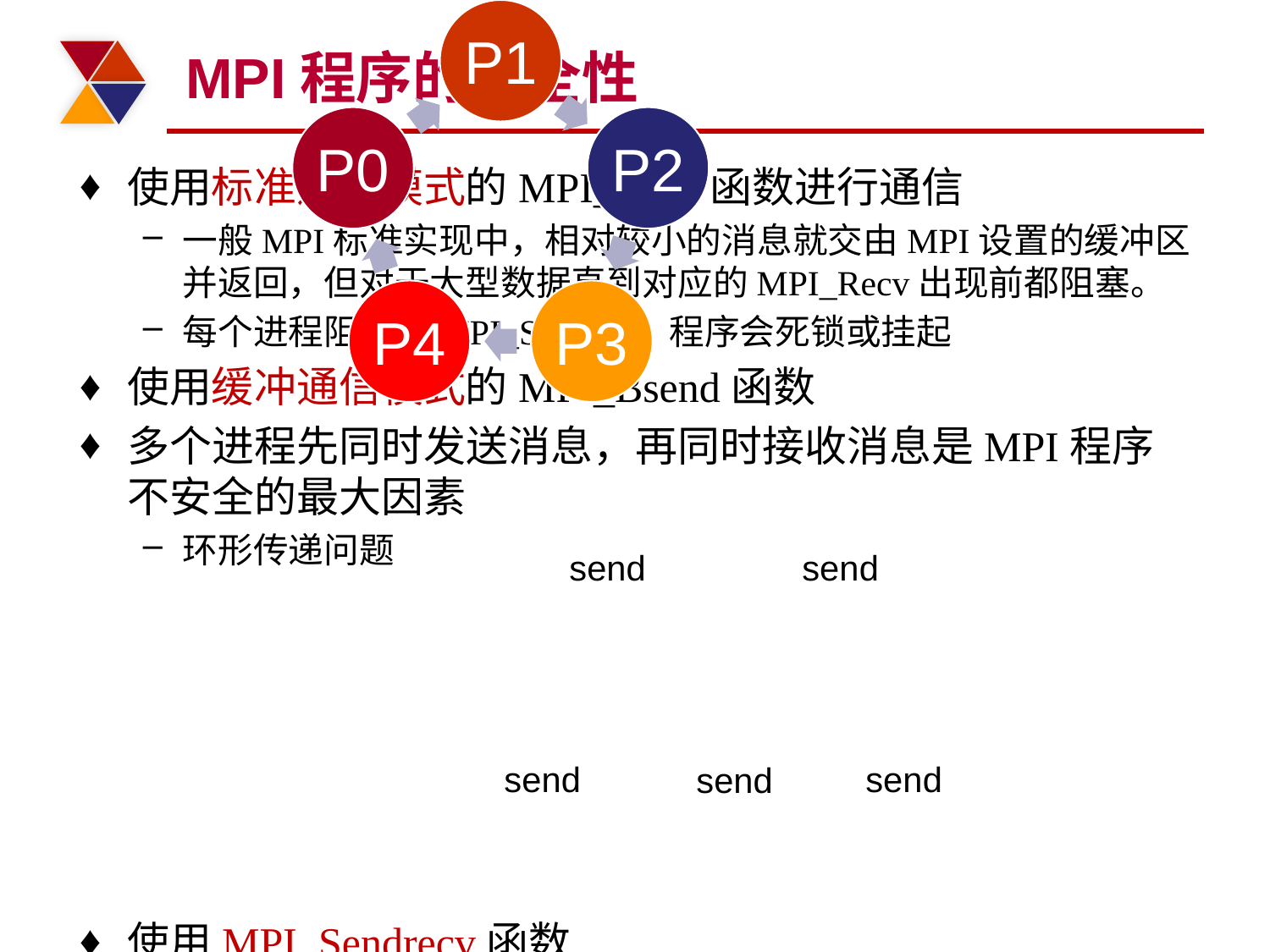

# MPI程序的安全性
使用标准通信模式的MPI_Send函数进行通信
一般MPI标准实现中，相对较小的消息就交由MPI设置的缓冲区并返回，但对于大型数据直到对应的MPI_Recv出现前都阻塞。
每个进程阻塞在MPI_Send上，程序会死锁或挂起
使用缓冲通信模式的MPI_Bsend函数
多个进程先同时发送消息，再同时接收消息是MPI程序不安全的最大因素
环形传递问题

使用MPI_Sendrecv函数

P1

P2

P3

P4

P0

send
send
send
send
send